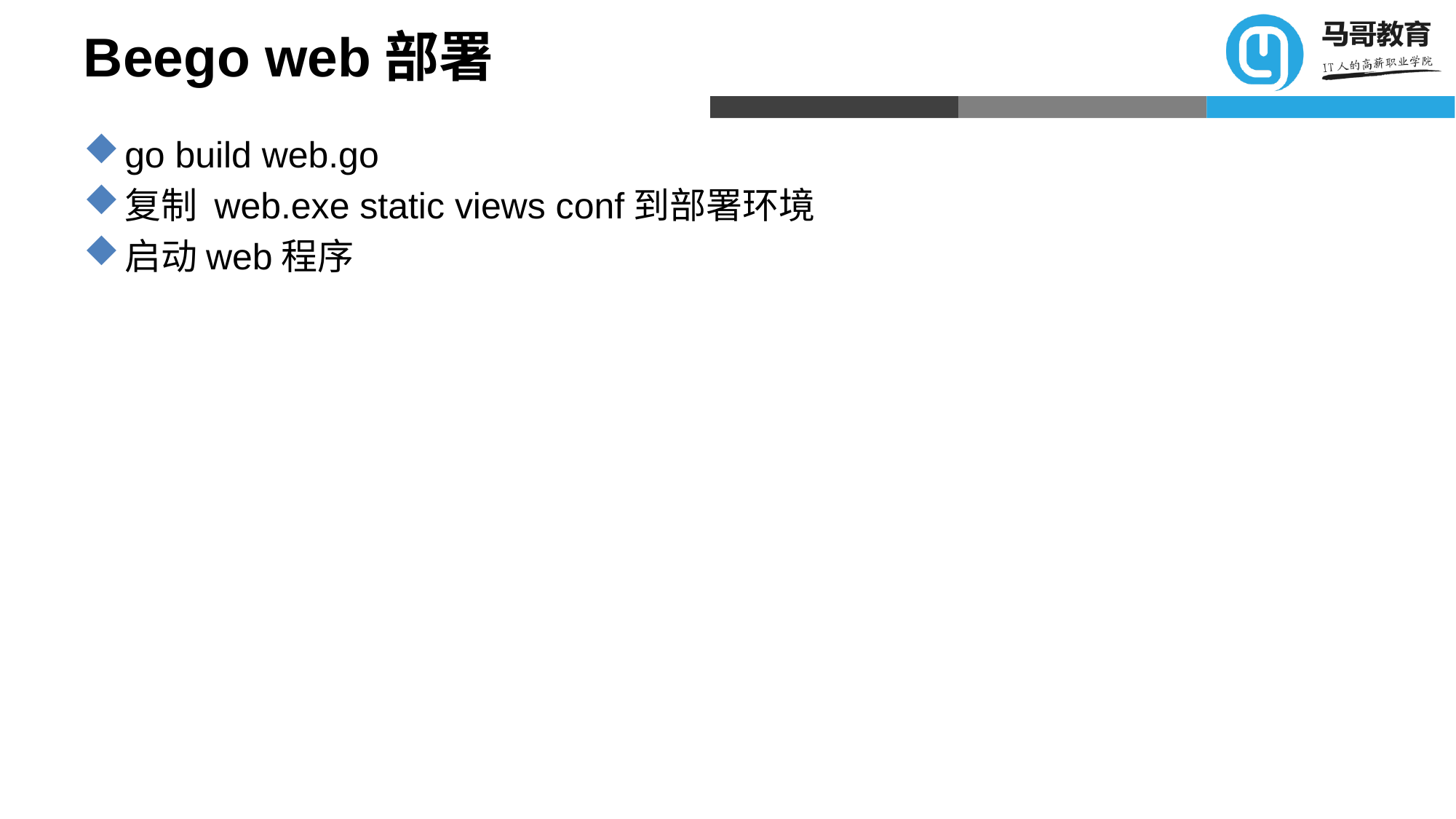

# Beego web部署
go build web.go
复制 web.exe static views conf到部署环境
启动web程序